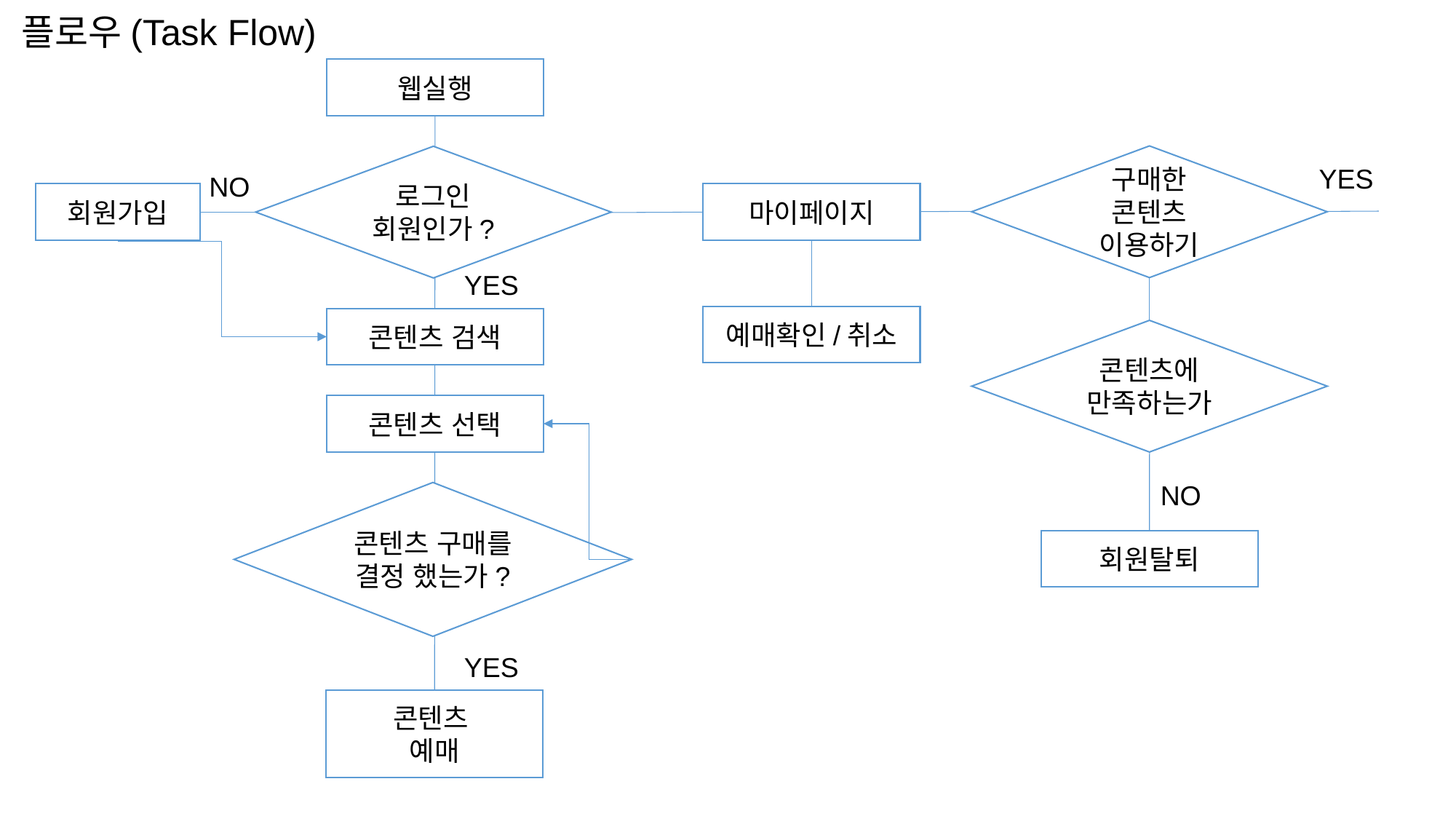

플로우(Task Flow)
웹실행
구매한 콘텐츠 이용하기
로그인
회원인가?
YES
NO
회원가입
마이페이지
YES
예매확인/취소
콘텐츠 검색
콘텐츠에
만족하는가
콘텐츠 선택
NO
콘텐츠 구매를 결정 했는가?
회원탈퇴
YES
콘텐츠
예매